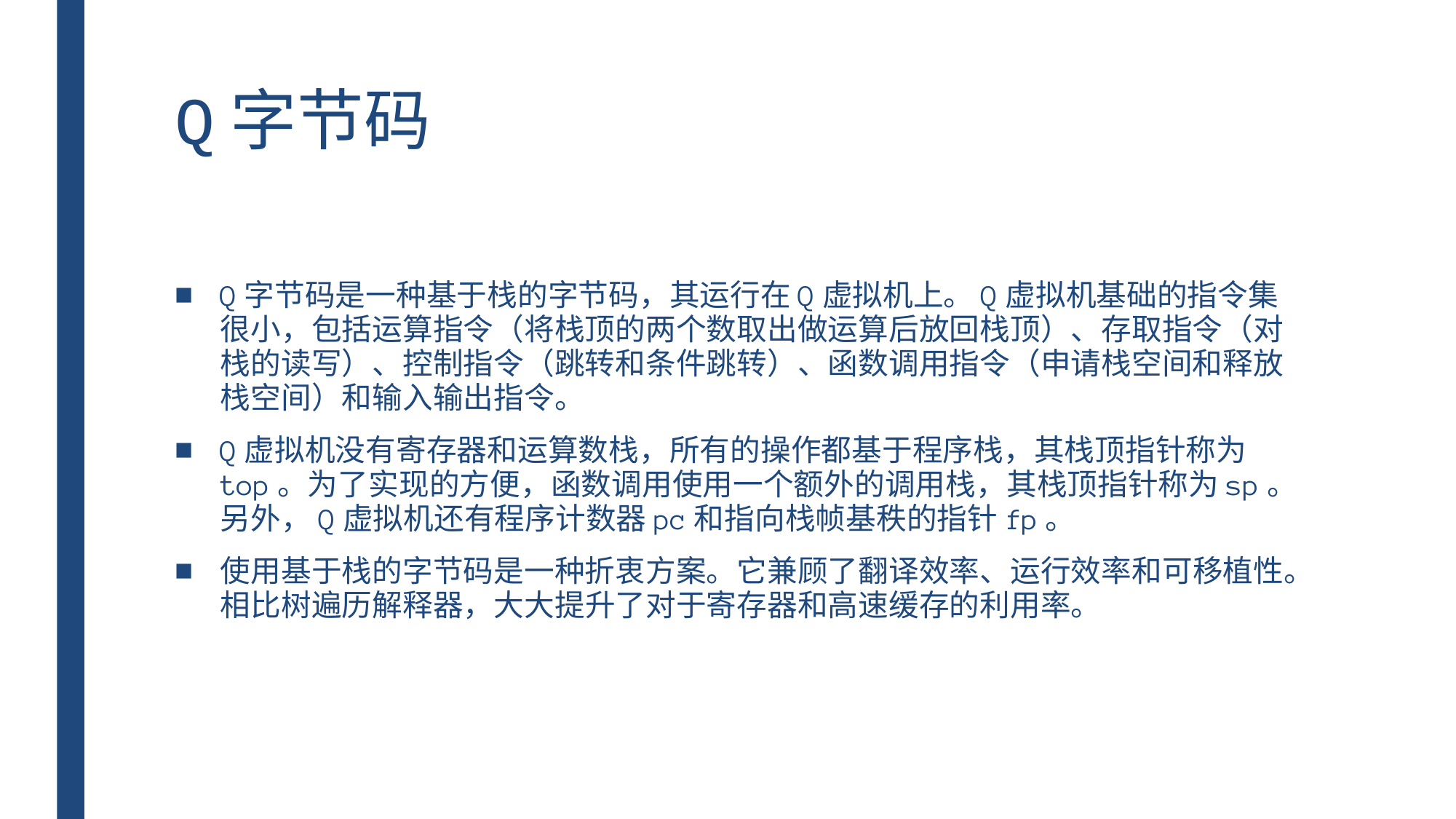

# Q字节码
Q字节码是一种基于栈的字节码，其运行在Q虚拟机上。Q虚拟机基础的指令集很小，包括运算指令（将栈顶的两个数取出做运算后放回栈顶）、存取指令（对栈的读写）、控制指令（跳转和条件跳转）、函数调用指令（申请栈空间和释放栈空间）和输入输出指令。
Q虚拟机没有寄存器和运算数栈，所有的操作都基于程序栈，其栈顶指针称为top。为了实现的方便，函数调用使用一个额外的调用栈，其栈顶指针称为sp。另外，Q虚拟机还有程序计数器pc和指向栈帧基秩的指针fp。
使用基于栈的字节码是一种折衷方案。它兼顾了翻译效率、运行效率和可移植性。相比树遍历解释器，大大提升了对于寄存器和高速缓存的利用率。